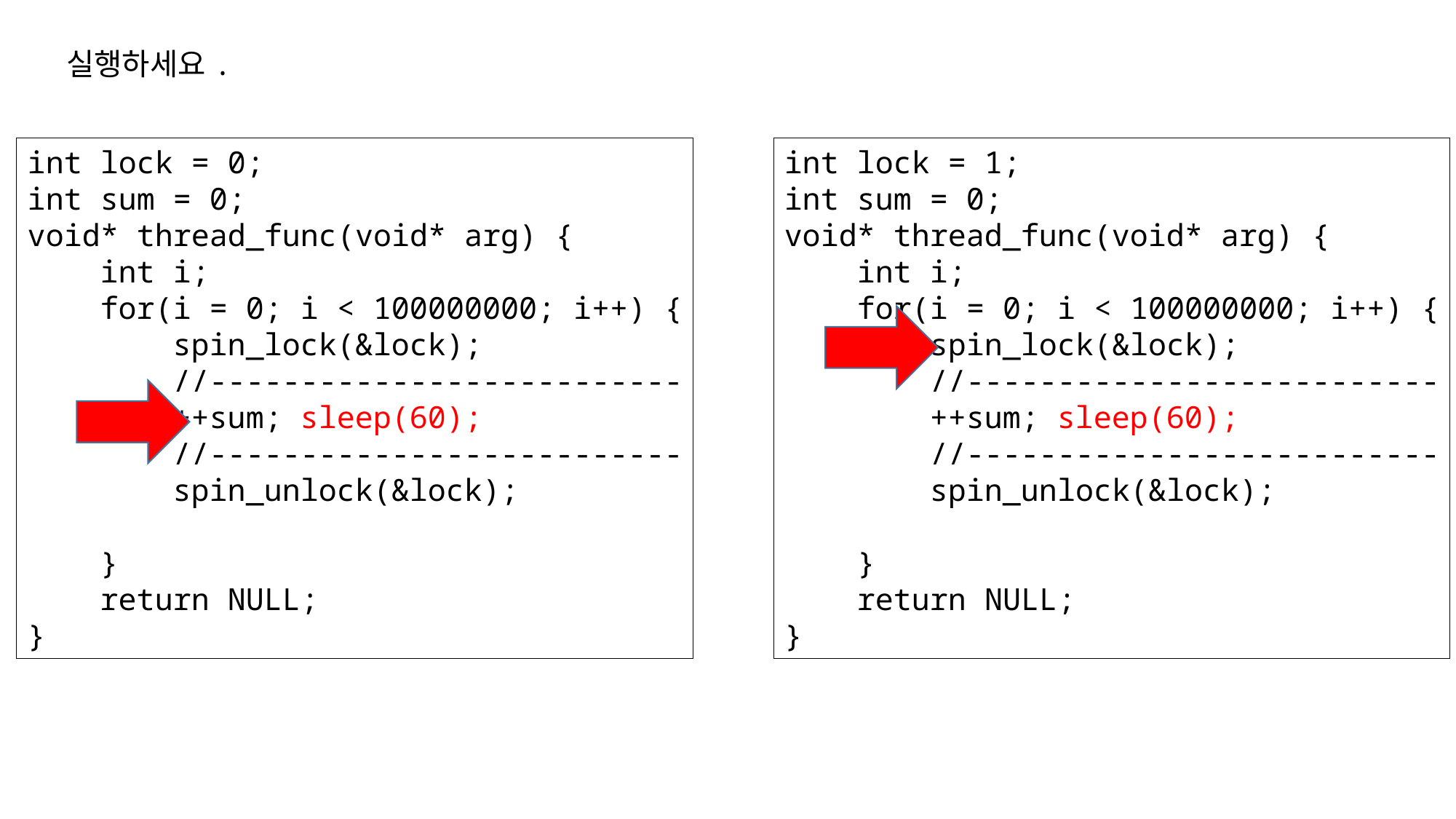

실행하세요.
int lock = 1;
int sum = 0;
void* thread_func(void* arg) {
    int i;
    for(i = 0; i < 100000000; i++) {
        spin_lock(&lock);
        //--------------------------
        ++sum; sleep(60);
        //--------------------------
        spin_unlock(&lock);

    }
    return NULL;
}
int lock = 0;
int sum = 0;
void* thread_func(void* arg) {
    int i;
    for(i = 0; i < 100000000; i++) {
        spin_lock(&lock);
        //--------------------------
        ++sum; sleep(60);
        //--------------------------
        spin_unlock(&lock);

    }
    return NULL;
}